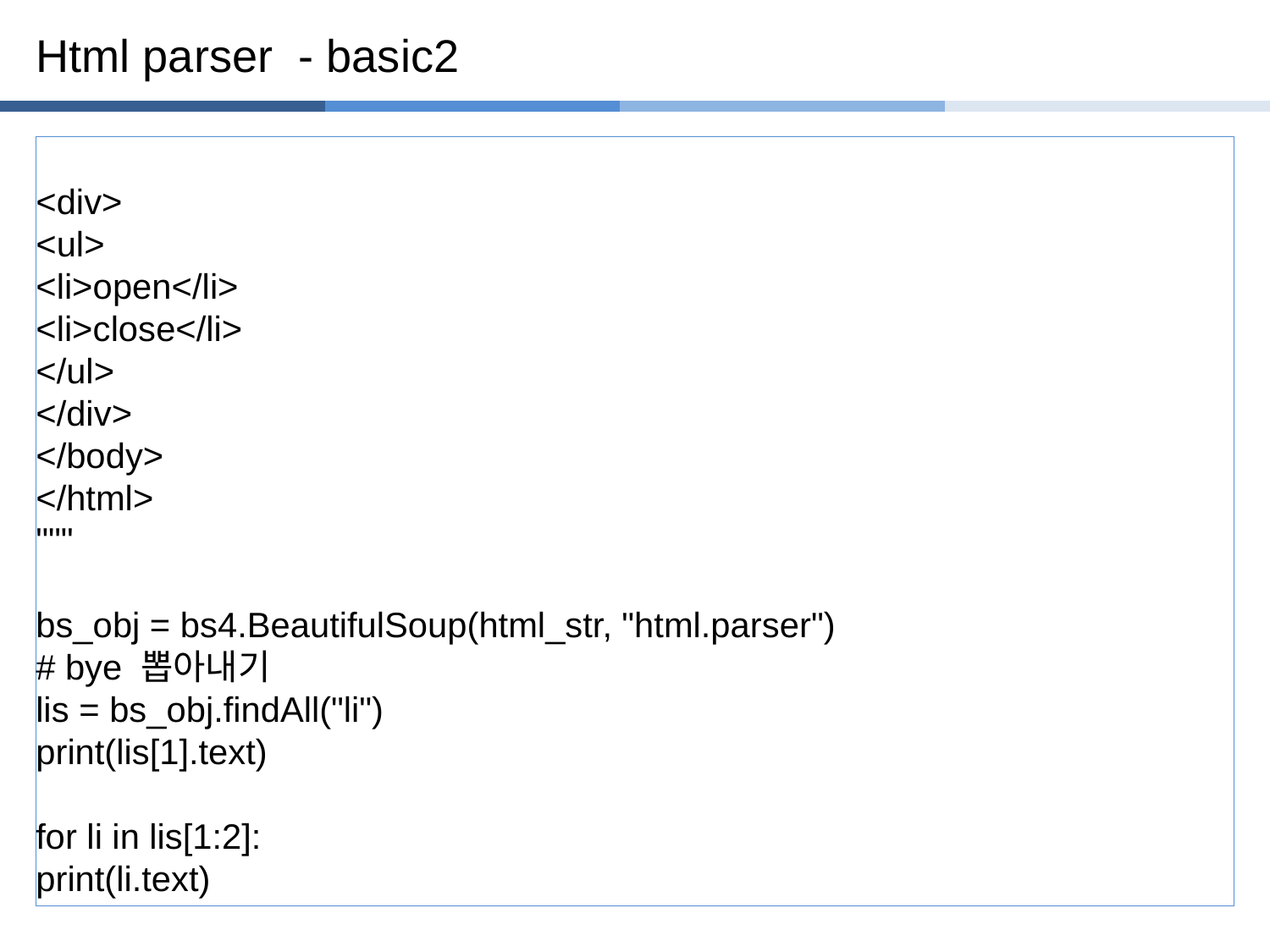

# Html parser  - basic2

<div>
<ul>
<li>open</li>
<li>close</li>
</ul>
</div>
</body>
</html>
"""
bs_obj = bs4.BeautifulSoup(html_str, "html.parser")
# bye 뽑아내기
lis = bs_obj.findAll("li")
print(lis[1].text)
for li in lis[1:2]:
print(li.text)